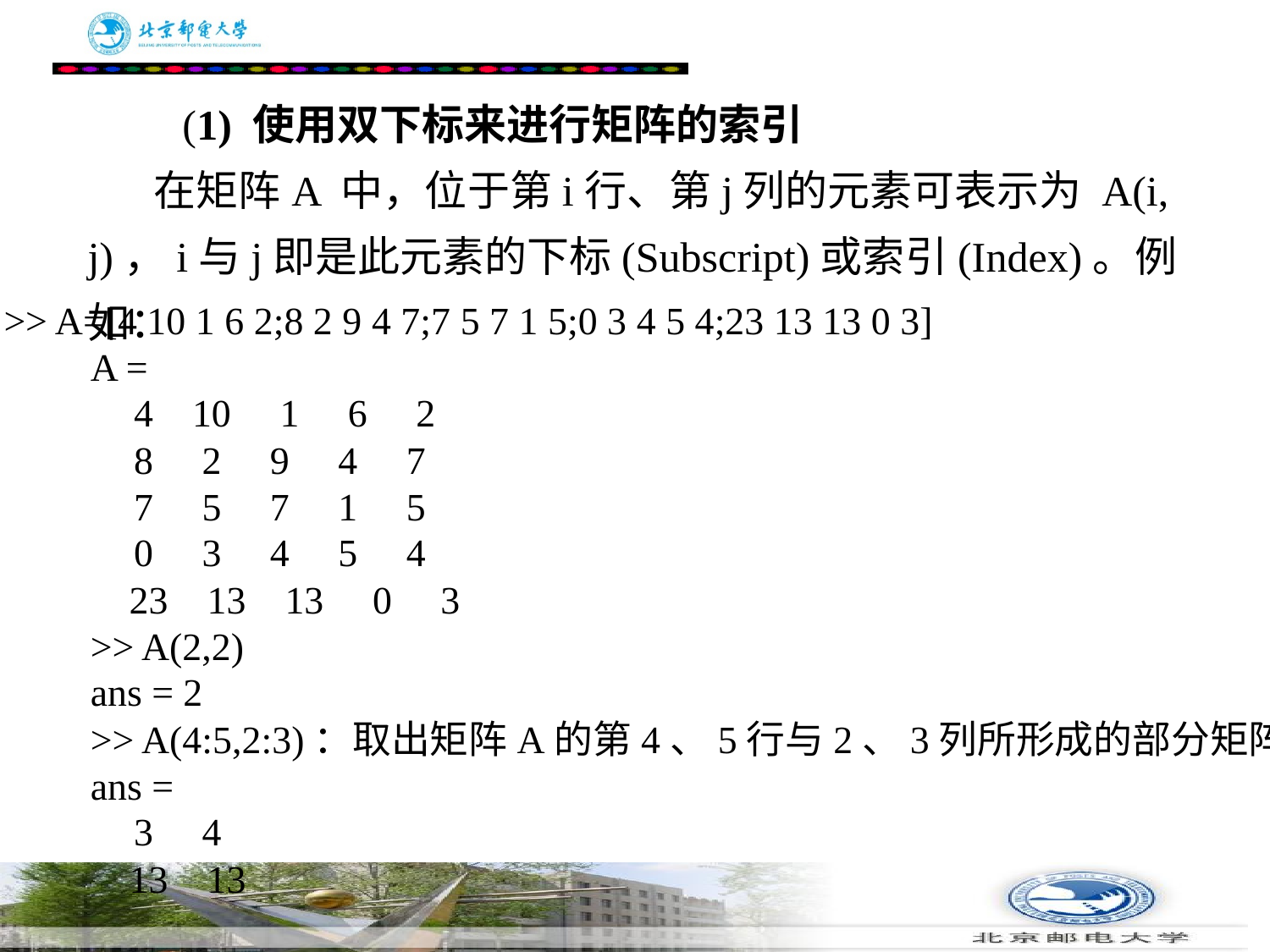

# (1) 使用双下标来进行矩阵的索引 在矩阵A 中，位于第i行、第j列的元素可表示为 A(i, j)，i与j即是此元素的下标(Subscript)或索引(Index)。例如：
>> A=[4 10 1 6 2;8 2 9 4 7;7 5 7 1 5;0 3 4 5 4;23 13 13 0 3]
　　A =
　　     4    10     1     6     2
　　     8     2     9     4     7
　　     7     5     7     1     5
　　     0     3     4     5     4
　　　23    13    13     0     3
　　>> A(2,2)
　　ans = 2
　　>> A(4:5,2:3)：取出矩阵A的第4、5行与2、3列所形成的部分矩阵。
　　ans =
　　     3     4
　　　13    13